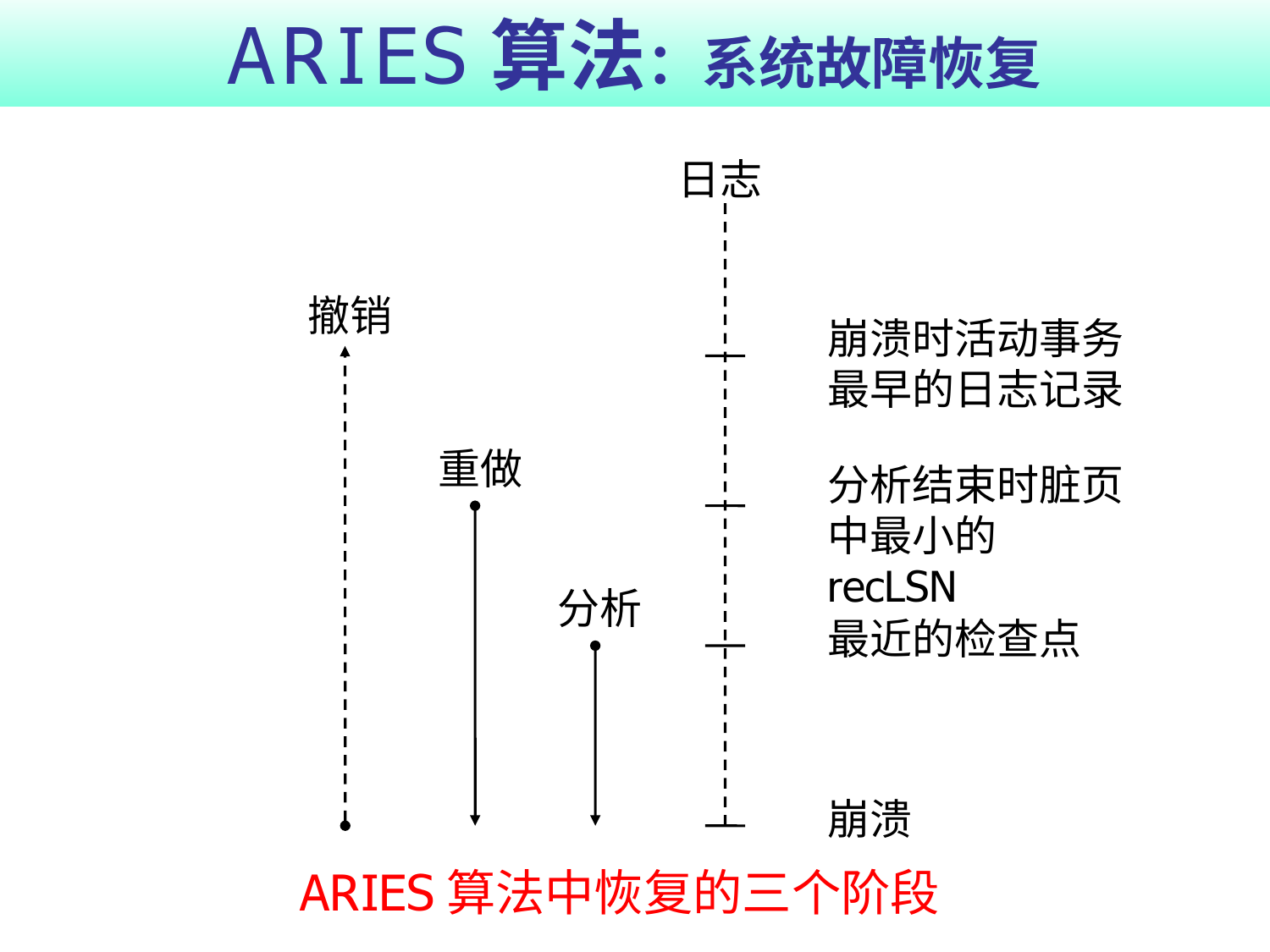

# ARIES算法：系统故障恢复
日志

撤销
崩溃时活动事务最早的日志记录

重做
分析结束时脏页中最小的recLSN

分析
最近的检查点

崩溃

ARIES算法中恢复的三个阶段